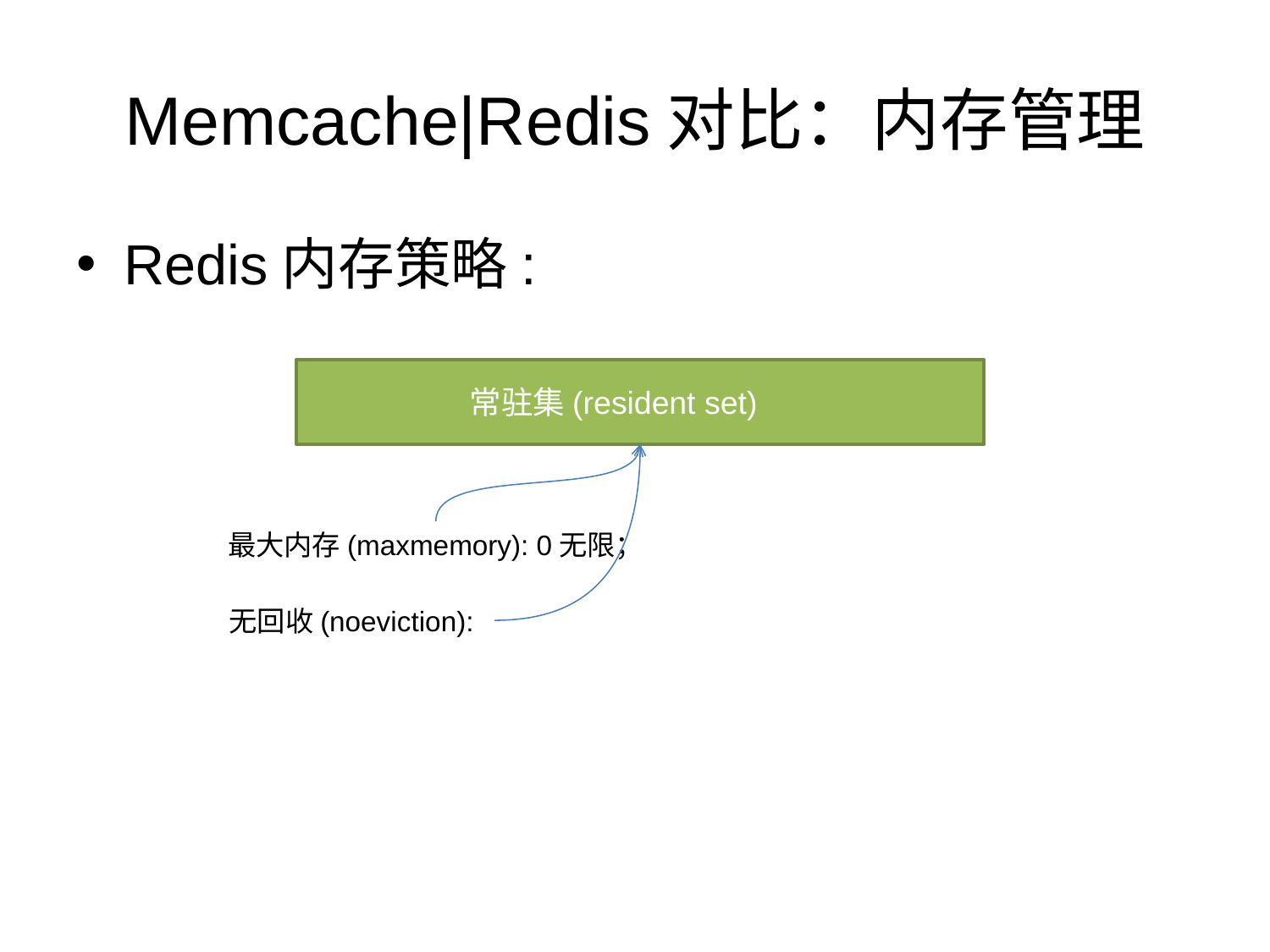

# Memcache|Redis对比：内存管理
Redis内存策略:

常驻集(resident set)
最大内存(maxmemory): 0无限；
无回收(noeviction):